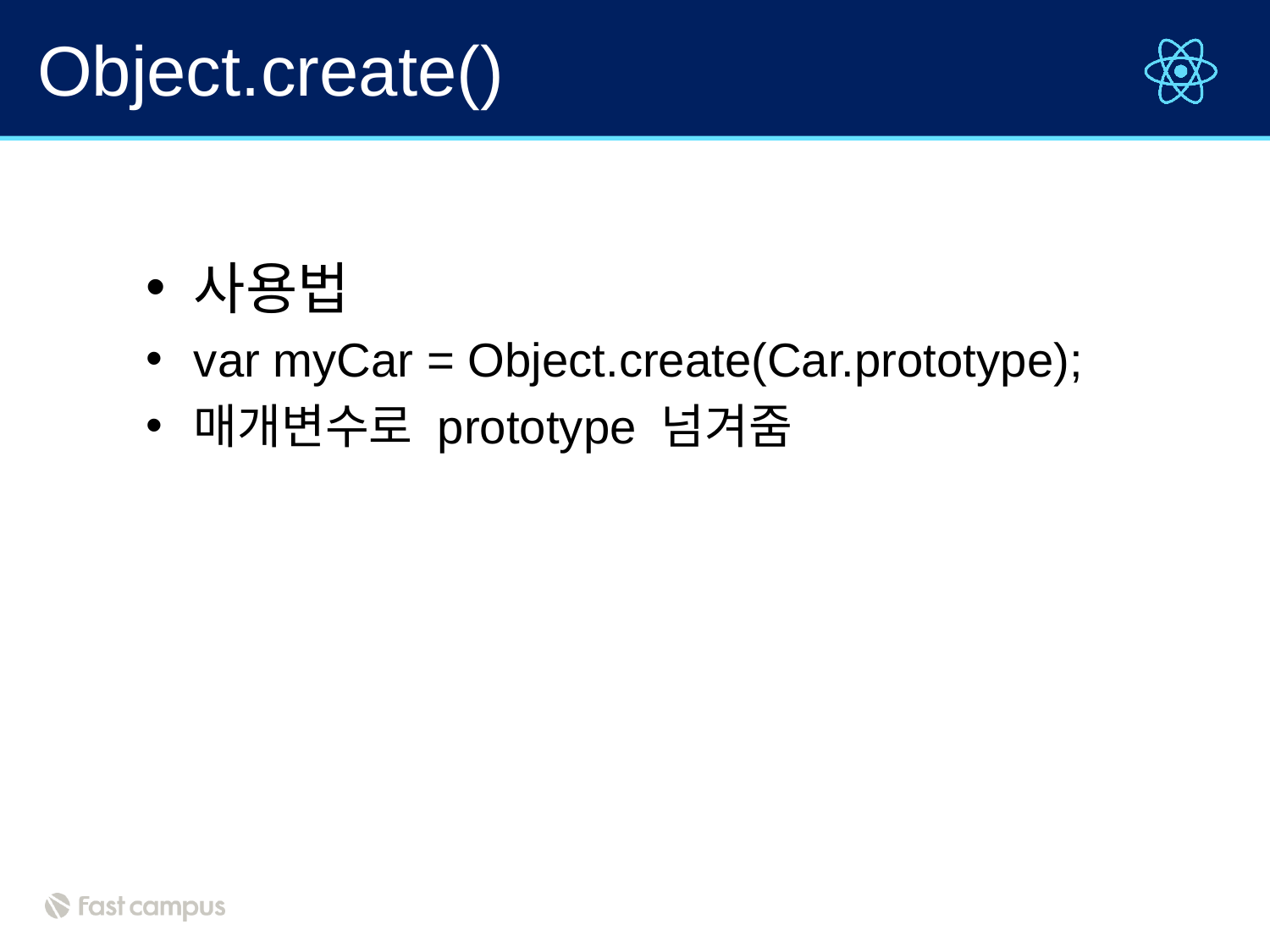

# Object.create()
사용법
var myCar = Object.create(Car.prototype);
매개변수로 prototype 넘겨줌